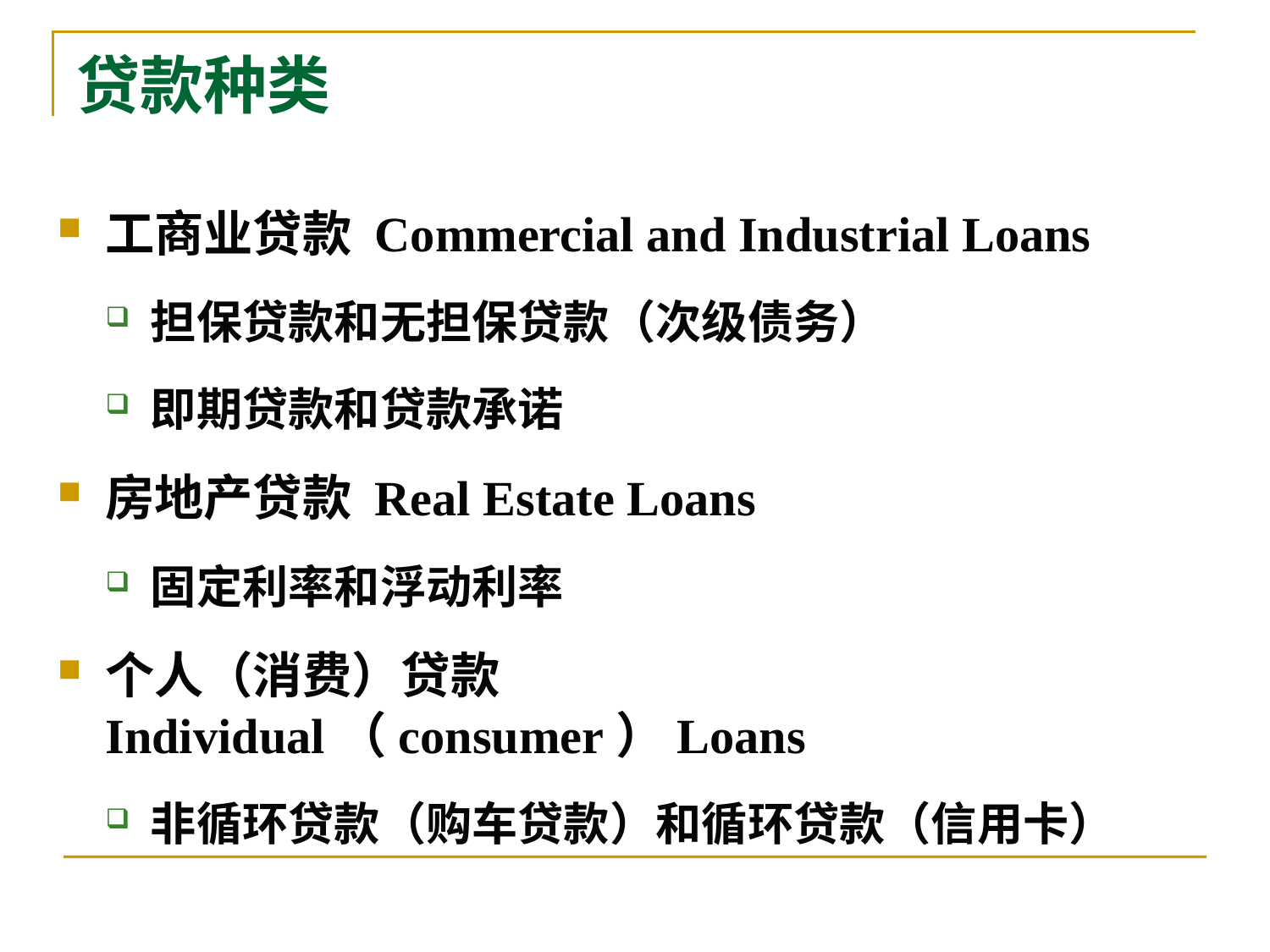

# 贷款种类
工商业贷款 Commercial and Industrial Loans
担保贷款和无担保贷款（次级债务）
即期贷款和贷款承诺
房地产贷款 Real Estate Loans
固定利率和浮动利率
个人（消费）贷款 Individual（consumer）Loans
非循环贷款（购车贷款）和循环贷款（信用卡）